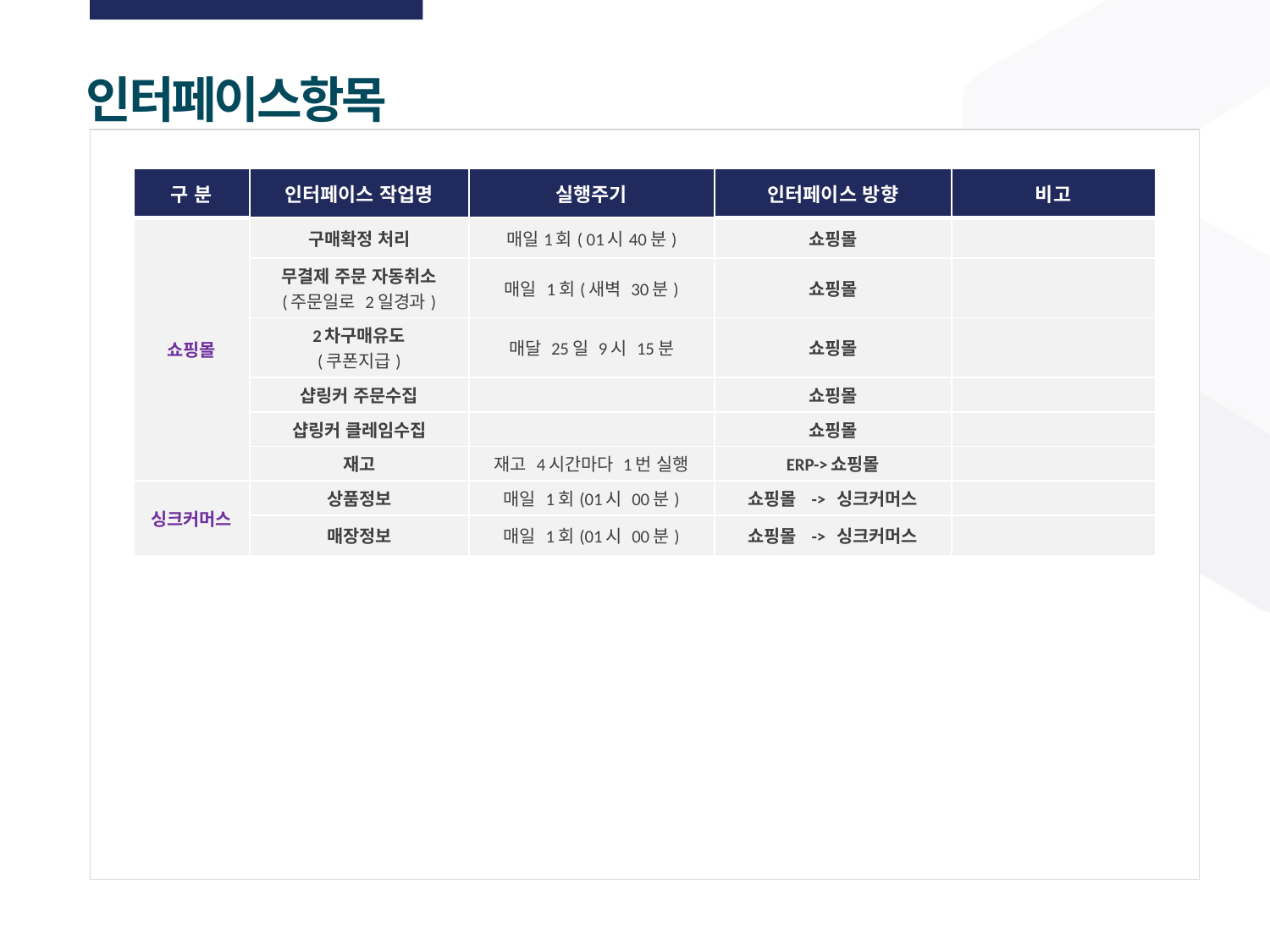

인터페이스항목

| 구 분 | 인터페이스 작업명 | 실행주기 | 인터페이스 방향 | 비고 |
| --- | --- | --- | --- | --- |
| 쇼핑몰 | 구매확정 처리 | 매일1회( 01시40분) | 쇼핑몰 |  |
|  | 무결제 주문 자동취소 (주문일로 2일경과) | 매일 1회(새벽 30분) | 쇼핑몰 |  |
|  | 2차구매유도 (쿠폰지급) | 매달 25일 9시 15분 | 쇼핑몰 |  |
|  | 샵링커 주문수집 |  | 쇼핑몰 |  |
|  | 샵링커 클레임수집 |  | 쇼핑몰 |  |
|  | 재고 | 재고 4시간마다 1번 실행 | ERP->쇼핑몰 |  |
| 싱크커머스 | 상품정보 | 매일 1회(01시 00분) | 쇼핑몰 -> 싱크커머스 |  |
|  | 매장정보 | 매일 1회(01시 00분) | 쇼핑몰 -> 싱크커머스 |  |